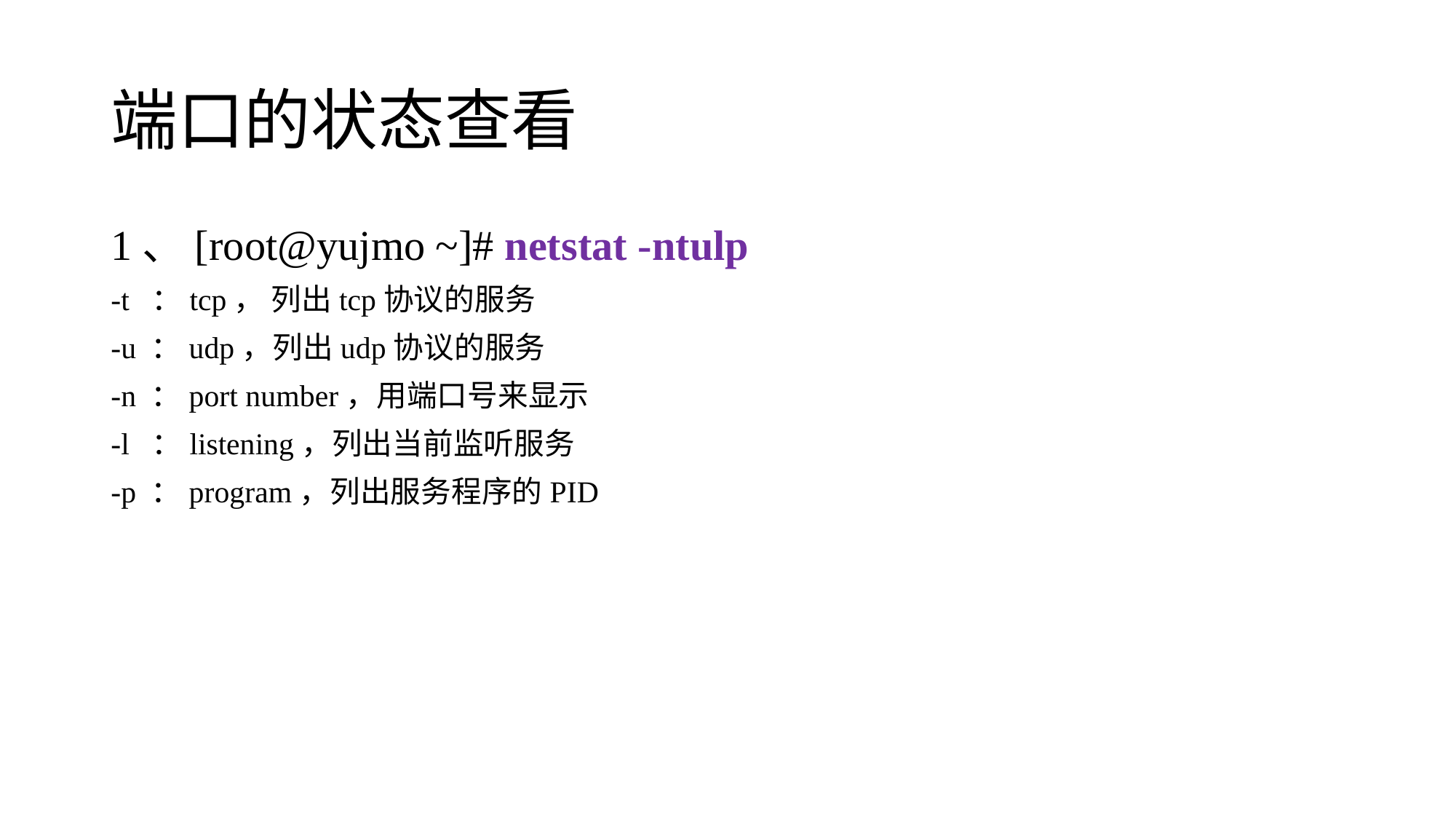

# 端口的状态查看
1、[root@yujmo ~]# netstat -ntulp
-t  ：tcp， 列出tcp协议的服务
-u ：udp，列出udp协议的服务
-n ：port number，用端口号来显示
-l  ：listening，列出当前监听服务
-p ：program，列出服务程序的PID